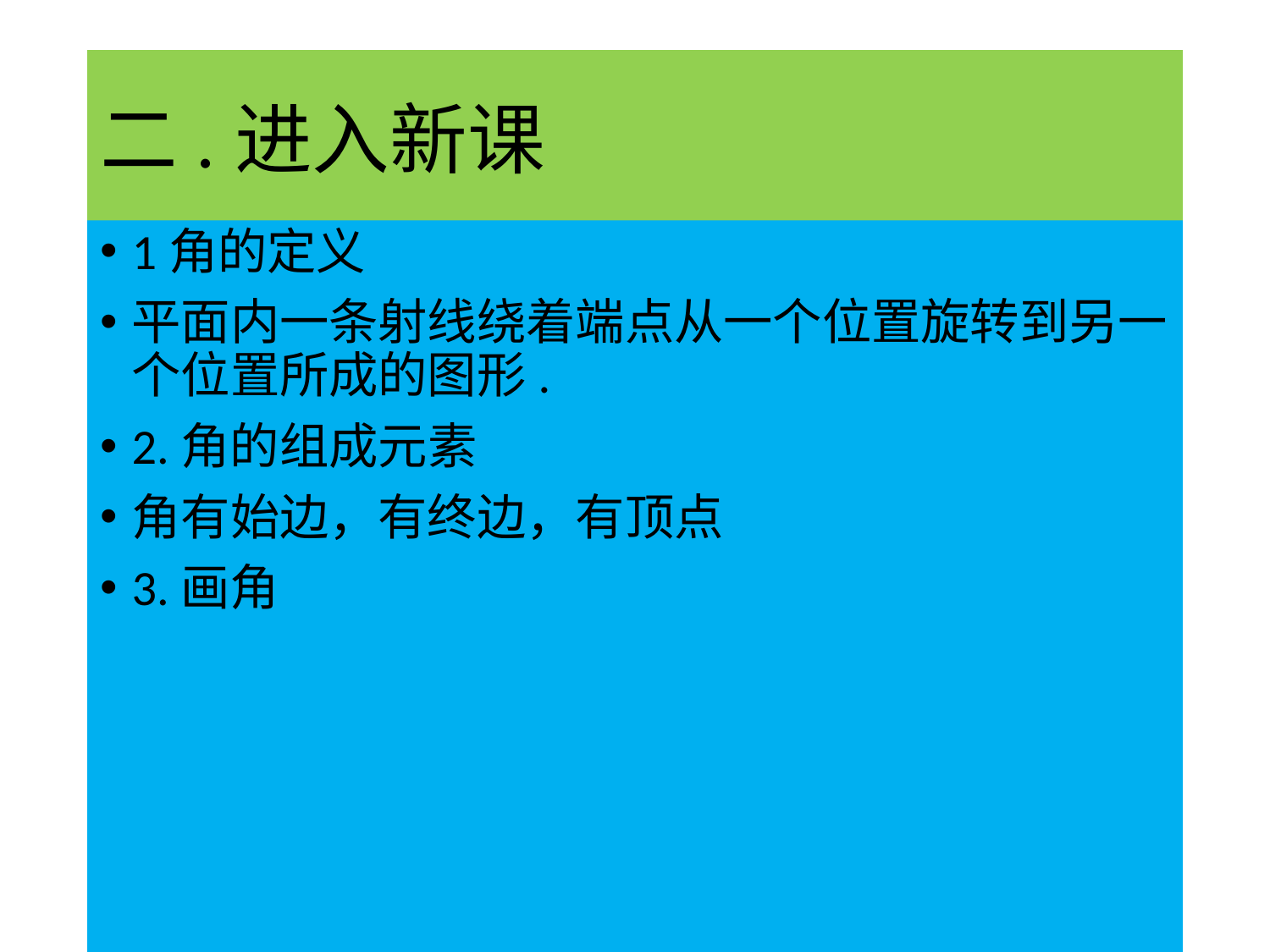

# 二.进入新课
1角的定义
平面内一条射线绕着端点从一个位置旋转到另一个位置所成的图形.
2.角的组成元素
角有始边，有终边，有顶点
3.画角